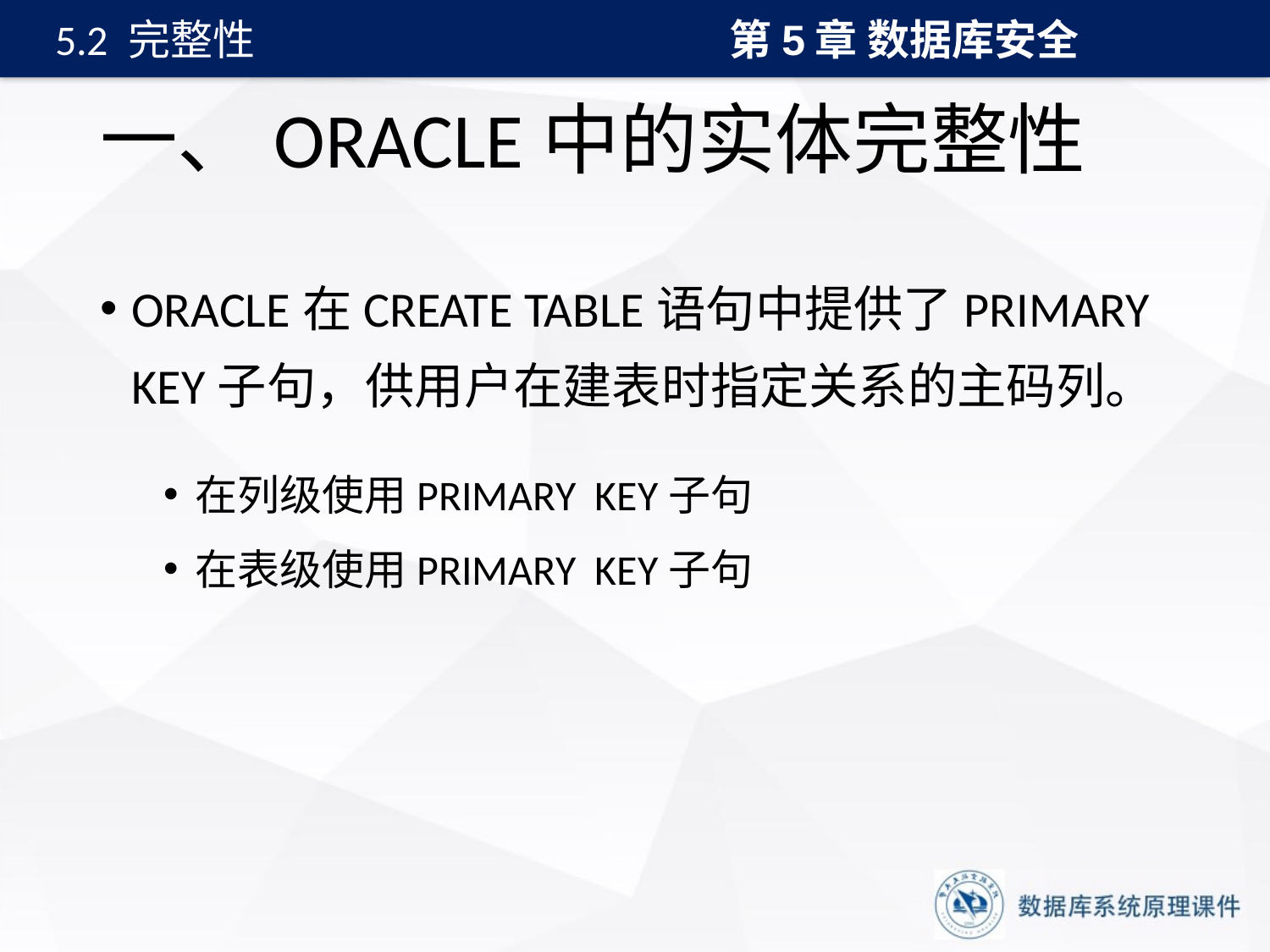

第5章 数据库安全
5.2 完整性
# 一、ORACLE中的实体完整性
ORACLE在CREATE TABLE语句中提供了PRIMARY  KEY子句，供用户在建表时指定关系的主码列。
在列级使用PRIMARY  KEY子句
在表级使用PRIMARY  KEY子句